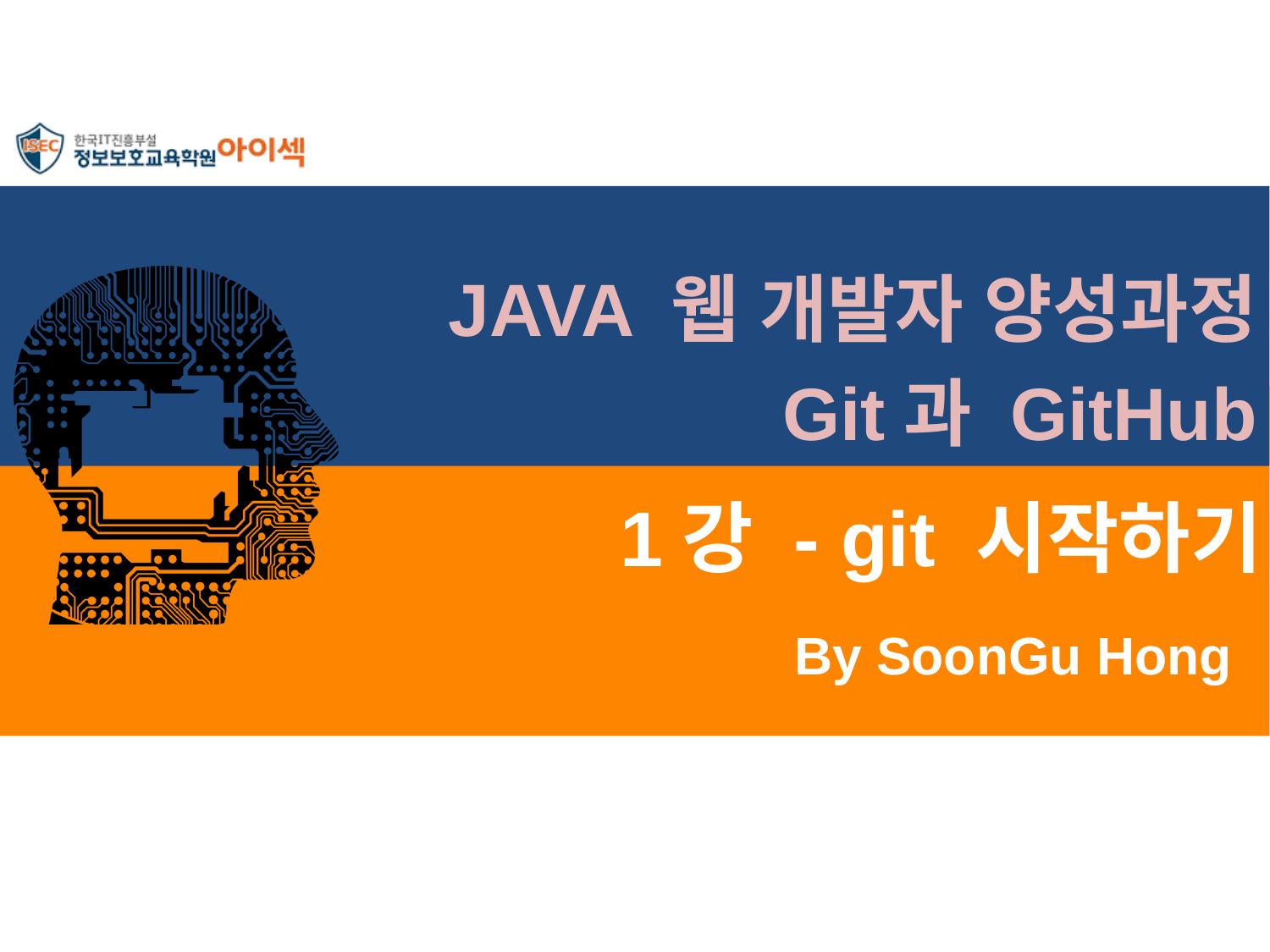

JAVA 웹 개발자 양성과정
Git과 GitHub
# 1강 - git 시작하기
By SoonGu Hong